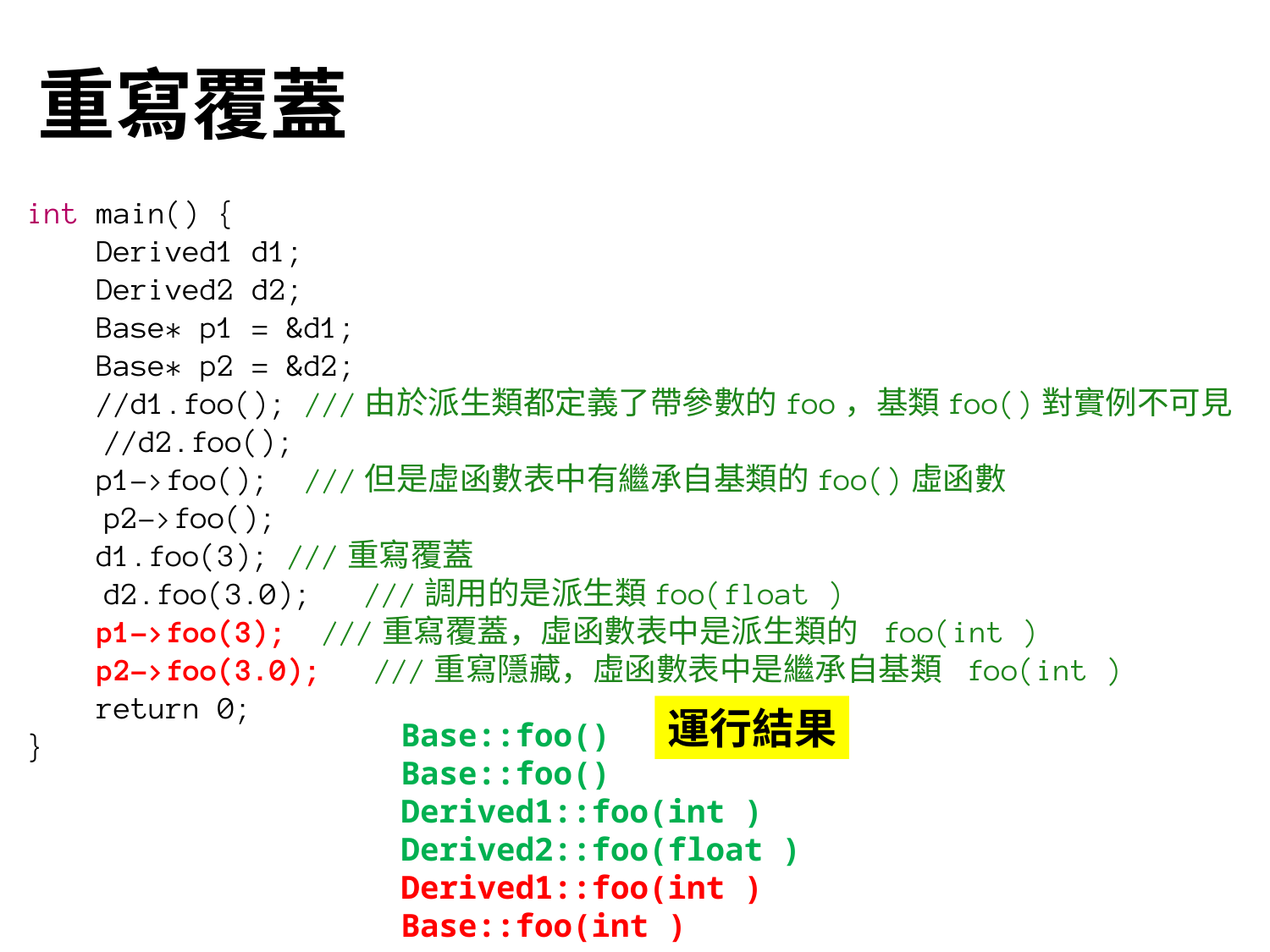

# 重寫覆蓋
int main() {
    Derived1 d1;
    Derived2 d2;
    Base* p1 = &d1;
    Base* p2 = &d2;
    //d1.foo(); ///由於派生類都定義了帶參數的foo，基類foo()對實例不可見
    //d2.foo();
    p1->foo();  ///但是虛函數表中有繼承自基類的foo()虛函數
    p2->foo();
    d1.foo(3); ///重寫覆蓋
    d2.foo(3.0);   ///調用的是派生類foo(float )
    p1->foo(3);  ///重寫覆蓋，虛函數表中是派生類的 foo(int )
    p2->foo(3.0);   ///重寫隱藏，虛函數表中是繼承自基類 foo(int )
    return 0;
}
運行結果
Base::foo()
Base::foo()
Derived1::foo(int )
Derived2::foo(float )
Derived1::foo(int )
Base::foo(int )